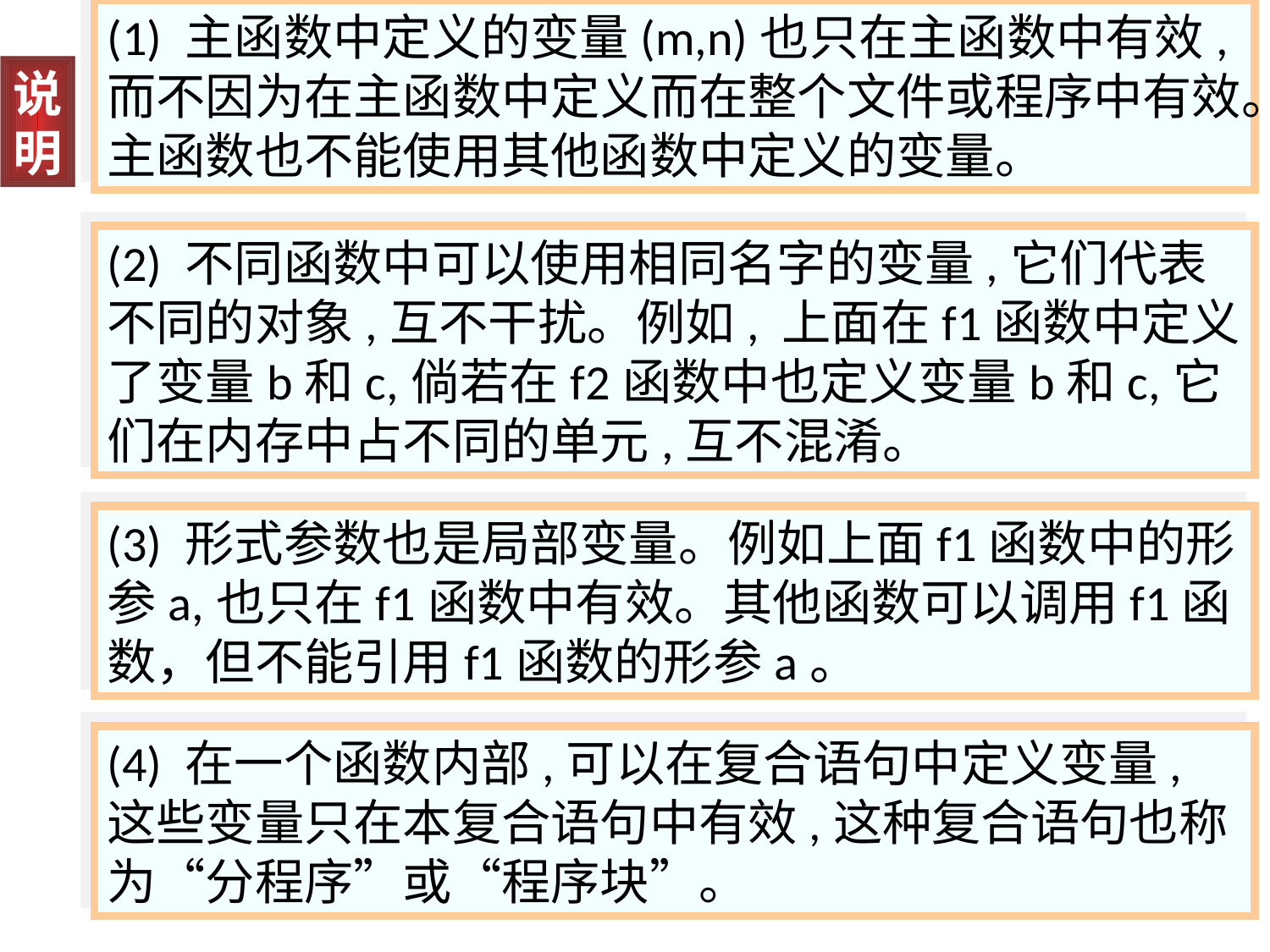

(1) 主函数中定义的变量(m,n)也只在主函数中有效,而不因为在主函数中定义而在整个文件或程序中有效。主函数也不能使用其他函数中定义的变量。
说
明
(2) 不同函数中可以使用相同名字的变量,它们代表不同的对象,互不干扰。例如, 上面在f1函数中定义了变量b和c,倘若在f2函数中也定义变量b和c,它们在内存中占不同的单元,互不混淆。
(3) 形式参数也是局部变量。例如上面f1函数中的形参a,也只在f1函数中有效。其他函数可以调用f1函数，但不能引用f1函数的形参a。
(4) 在一个函数内部,可以在复合语句中定义变量,这些变量只在本复合语句中有效,这种复合语句也称为“分程序”或“程序块”。
84